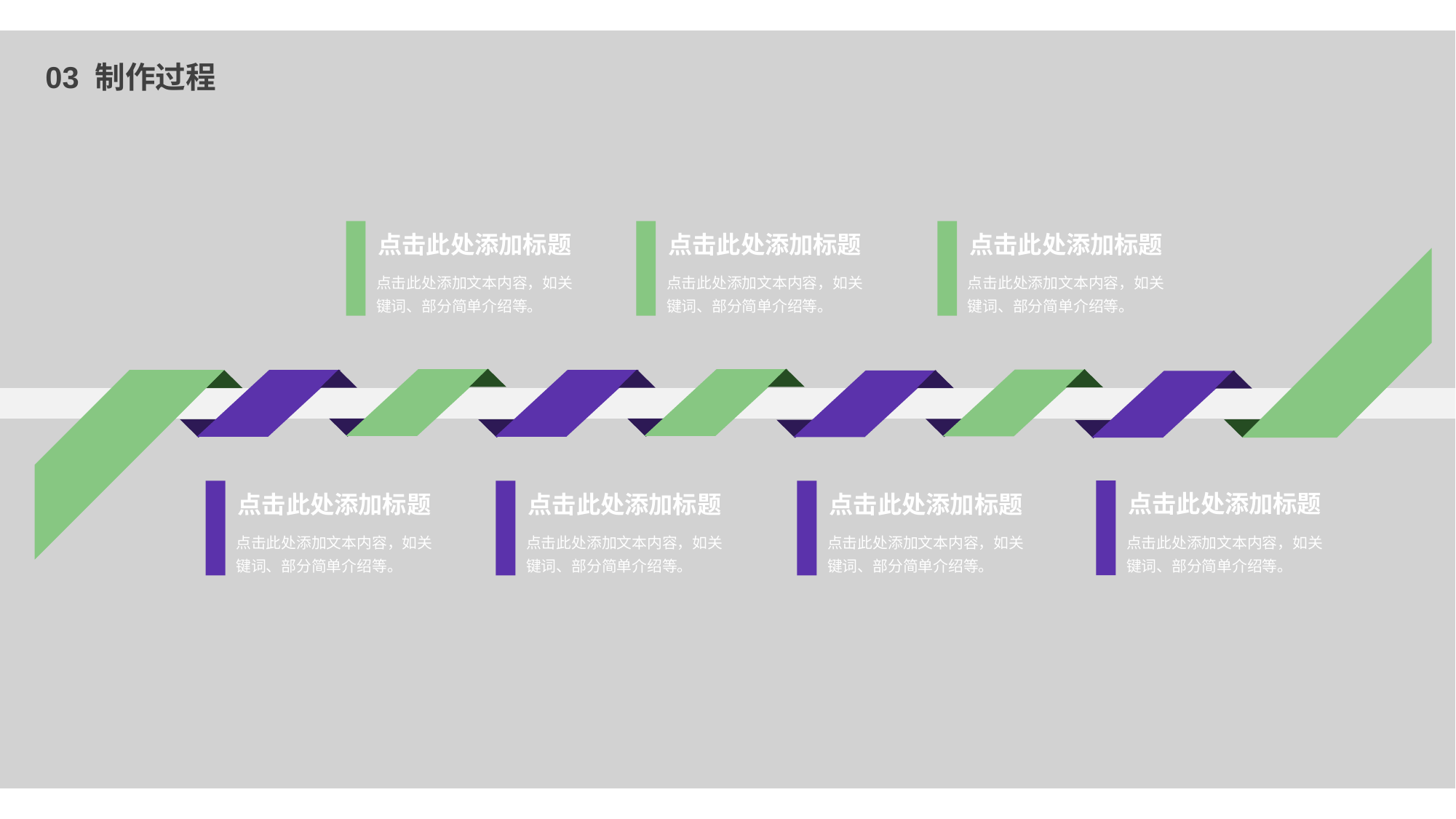

03 制作过程
点击此处添加标题
点击此处添加文本内容，如关键词、部分简单介绍等。

点击此处添加标题
点击此处添加文本内容，如关键词、部分简单介绍等。

点击此处添加标题
点击此处添加文本内容，如关键词、部分简单介绍等。

点击此处添加标题
点击此处添加文本内容，如关键词、部分简单介绍等。

点击此处添加标题
点击此处添加文本内容，如关键词、部分简单介绍等。

点击此处添加标题
点击此处添加文本内容，如关键词、部分简单介绍等。

点击此处添加标题
点击此处添加文本内容，如关键词、部分简单介绍等。